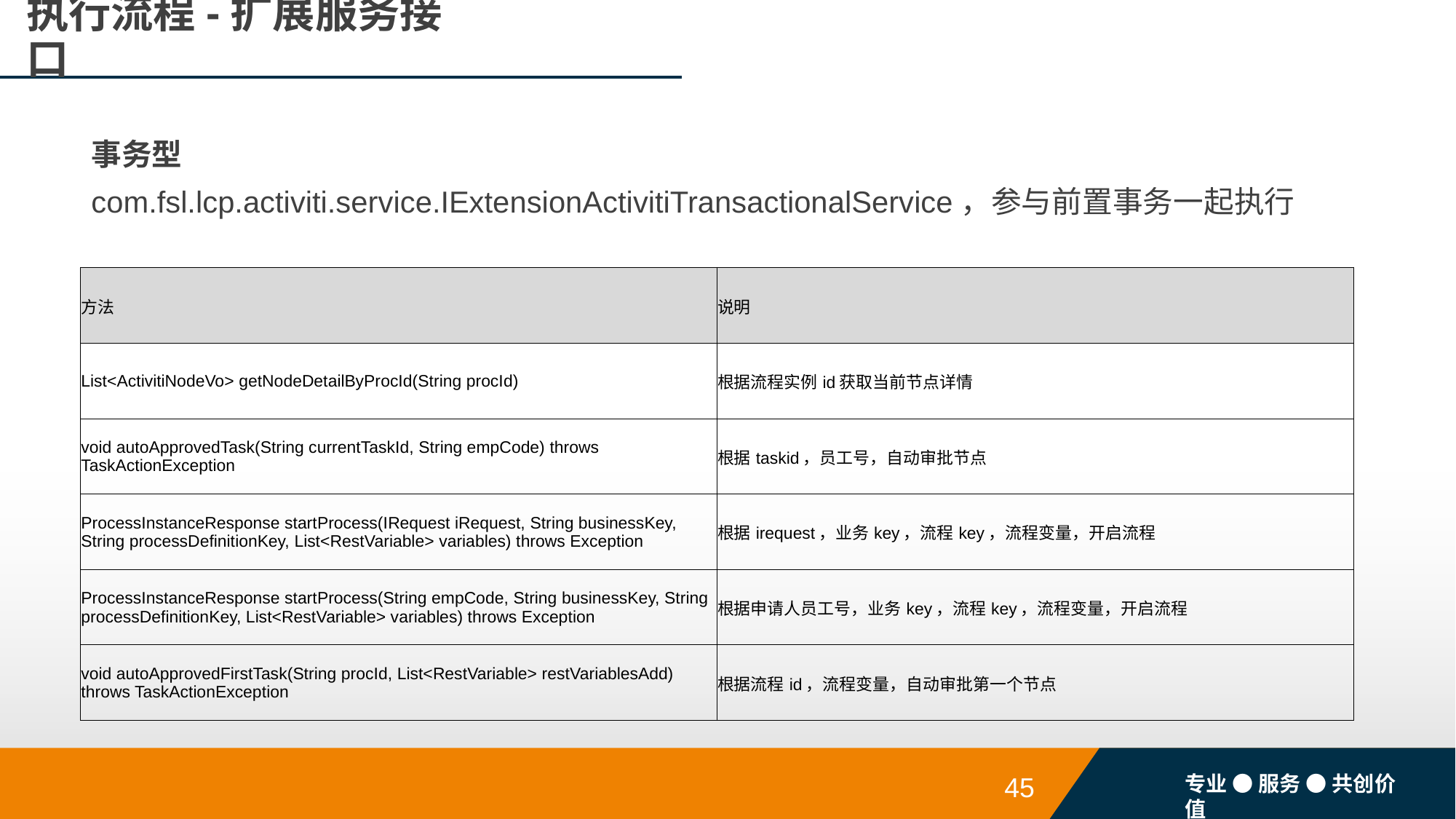

# 执行流程-扩展服务接口
事务型
com.fsl.lcp.activiti.service.IExtensionActivitiTransactionalService，参与前置事务一起执行
| 方法 | 说明 |
| --- | --- |
| List<ActivitiNodeVo> getNodeDetailByProcId(String procId) | 根据流程实例id获取当前节点详情 |
| void autoApprovedTask(String currentTaskId, String empCode) throws TaskActionException | 根据taskid，员工号，自动审批节点 |
| ProcessInstanceResponse startProcess(IRequest iRequest, String businessKey, String processDefinitionKey, List<RestVariable> variables) throws Exception | 根据irequest，业务key，流程key，流程变量，开启流程 |
| ProcessInstanceResponse startProcess(String empCode, String businessKey, String processDefinitionKey, List<RestVariable> variables) throws Exception | 根据申请人员工号，业务key，流程key，流程变量，开启流程 |
| void autoApprovedFirstTask(String procId, List<RestVariable> restVariablesAdd) throws TaskActionException | 根据流程id，流程变量，自动审批第一个节点 |